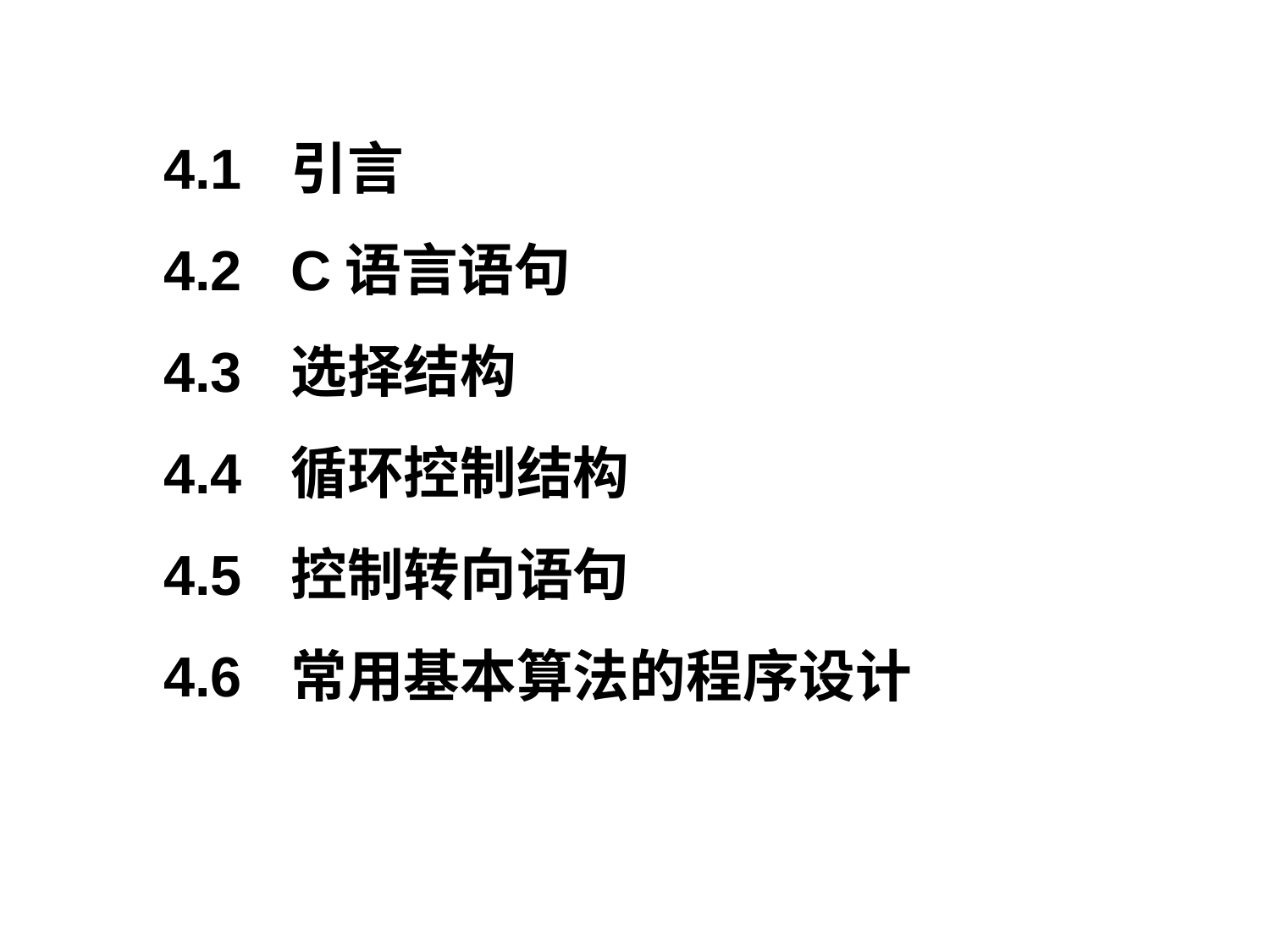

4.1	引言
4.2	C语言语句
4.3	选择结构
4.4	循环控制结构
4.5	控制转向语句
4.6	常用基本算法的程序设计